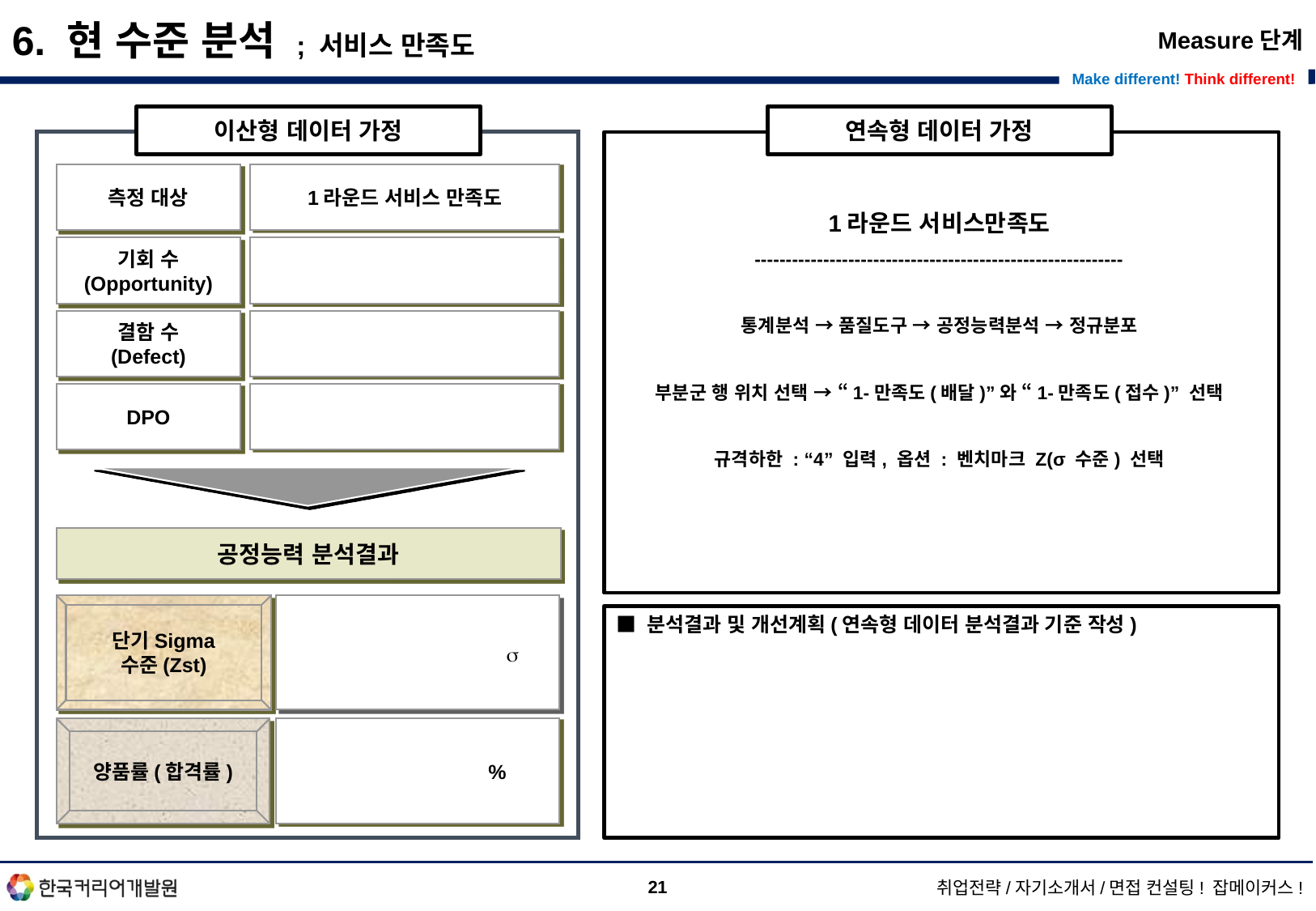

6. 현 수준 분석 ; 서비스 만족도
Measure단계
이산형 데이터 가정
연속형 데이터 가정

측정 대상
1라운드 서비스 만족도
기회 수
(Opportunity)

결함 수
(Defect)

DPO

공정능력 분석결과
단기Sigma
수준(Zst)
               σ
양품률(합격률)
                            %

1라운드 서비스만족도
-----------------------------------------------------------

통계분석 → 품질도구 → 공정능력분석 → 정규분포

부분군 행 위치 선택 → “1-만족도(배달)”와 “1-만족도(접수)” 선택

규격하한 : “4” 입력, 옵션 : 벤치마크 Z(σ 수준) 선택
■ 분석결과 및 개선계획(연속형 데이터 분석결과 기준 작성)